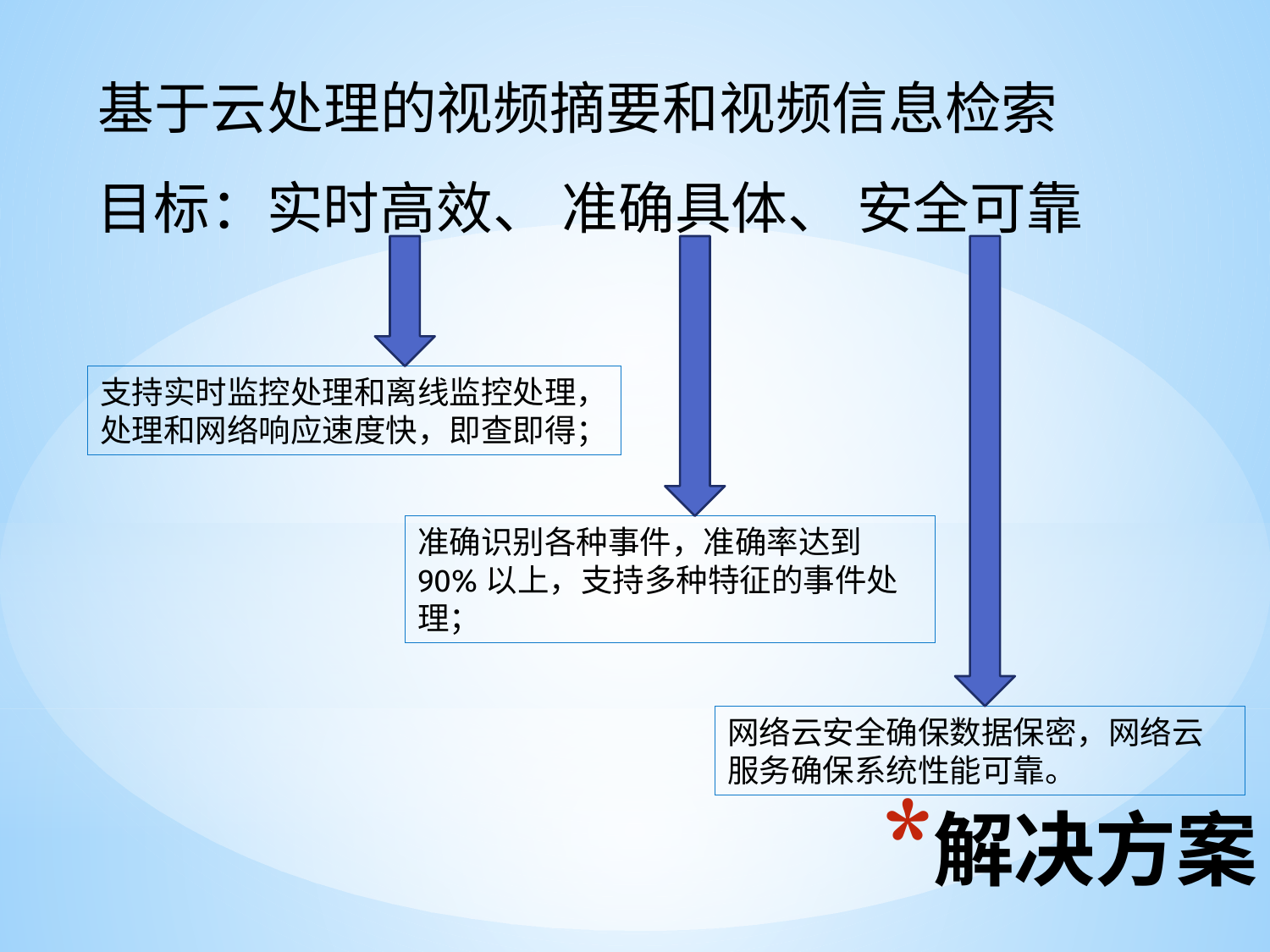

基于云处理的视频摘要和视频信息检索
目标：实时高效、 准确具体、 安全可靠

支持实时监控处理和离线监控处理，
处理和网络响应速度快，即查即得；
准确识别各种事件，准确率达到90%以上，支持多种特征的事件处理；
网络云安全确保数据保密，网络云服务确保系统性能可靠。
# 解决方案